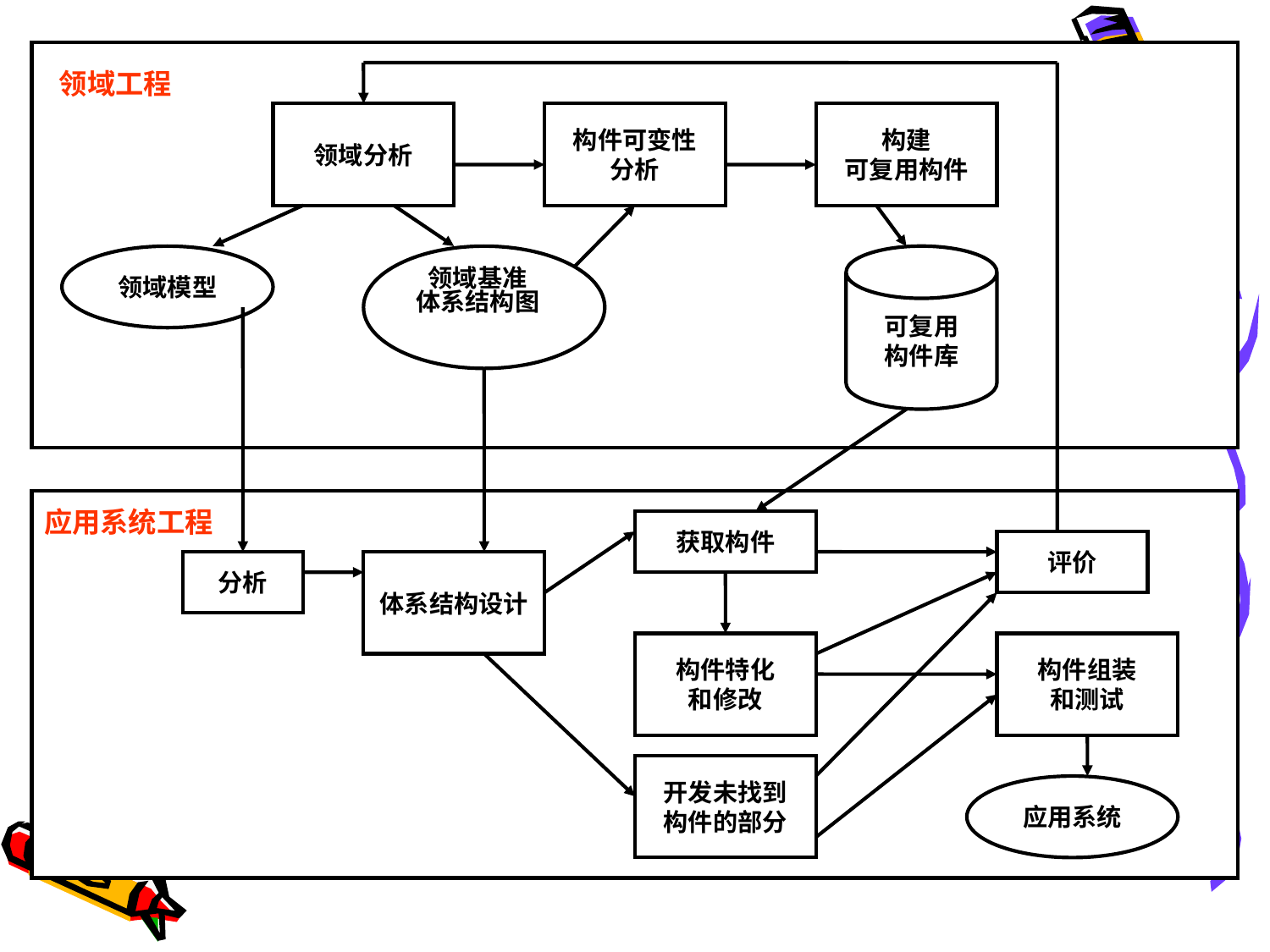

领域工程

领域分析
构件可变性
分析
构建
可复用构件

领域模型
领域基准
体系结构图

可复用
构件库

应用系统工程
获取构件

评价
分析
体系结构设计

构件特化
和修改
构件组装
和测试

开发未找到
构件的部分
应用系统